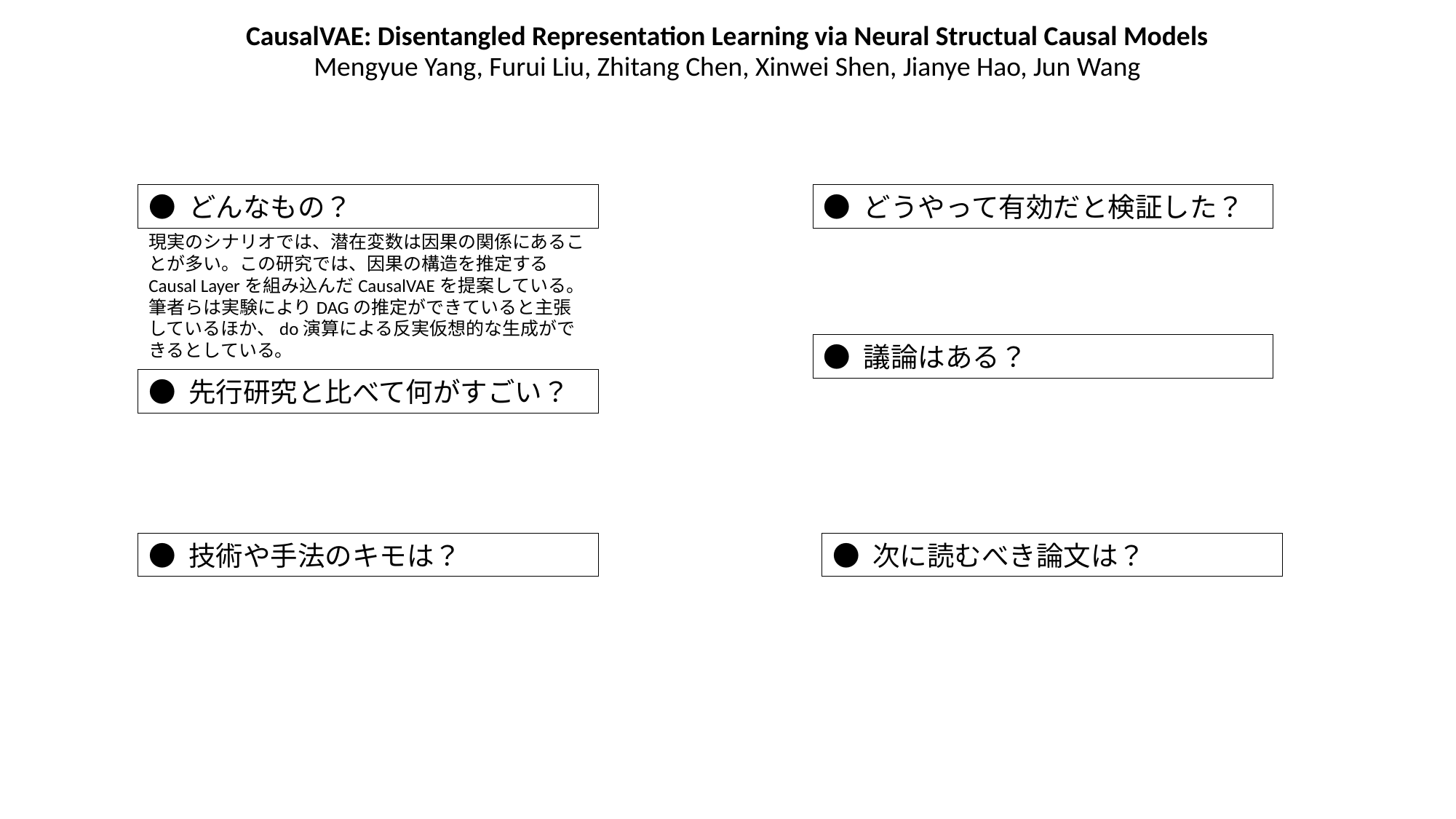

CausalVAE: Disentangled Representation Learning via Neural Structual Causal Models
Mengyue Yang, Furui Liu, Zhitang Chen, Xinwei Shen, Jianye Hao, Jun Wang

● どんなもの？
● どうやって有効だと検証した？
現実のシナリオでは、潜在変数は因果の関係にあることが多い。この研究では、因果の構造を推定するCausal Layerを組み込んだCausalVAEを提案している。筆者らは実験によりDAGの推定ができていると主張しているほか、do演算による反実仮想的な生成ができるとしている。
● 議論はある？
● 先行研究と比べて何がすごい？
● 技術や手法のキモは？
● 次に読むべき論文は？